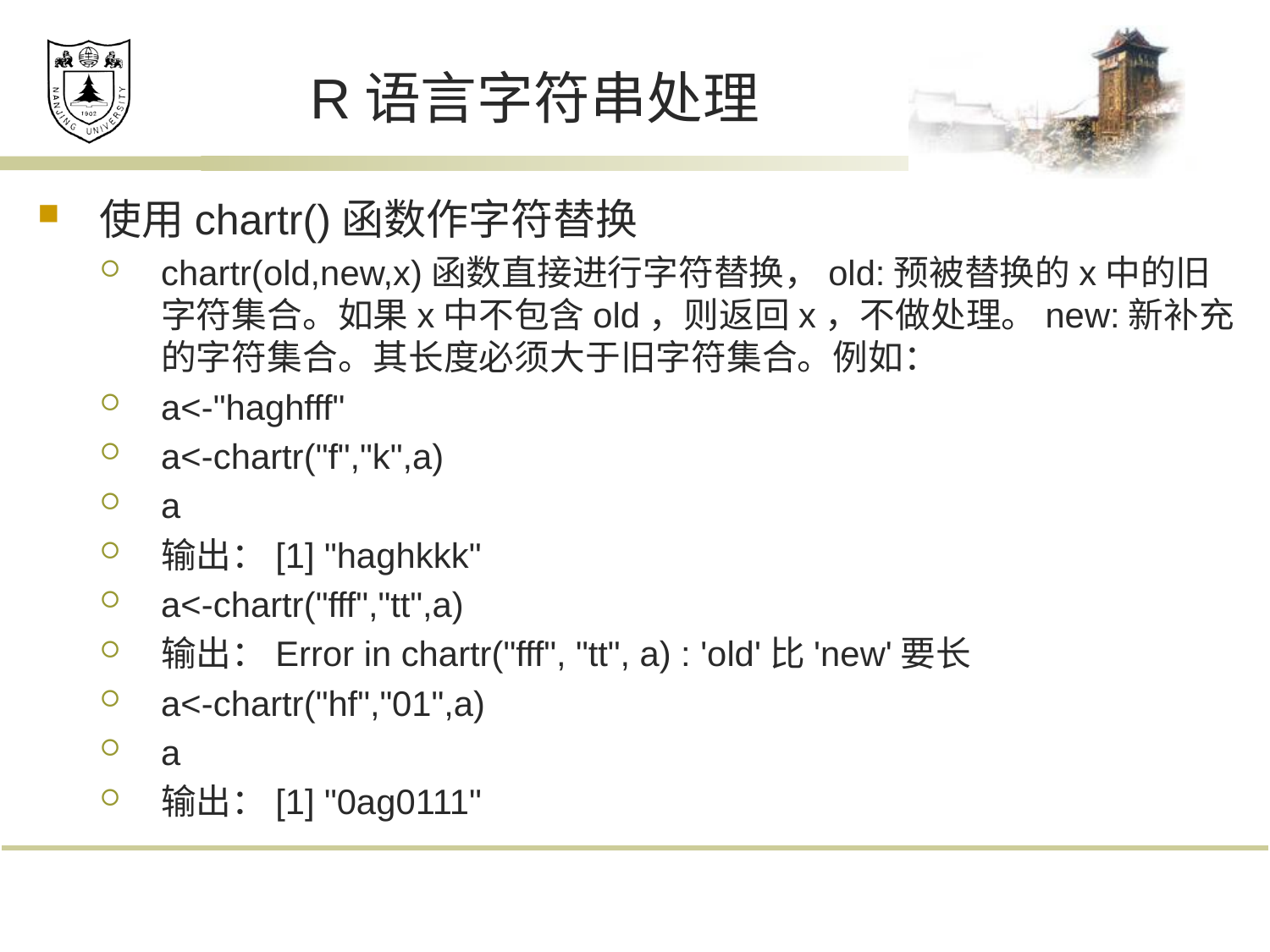

# R语言字符串处理
使用chartr()函数作字符替换
chartr(old,new,x)函数直接进行字符替换，old:预被替换的x中的旧字符集合。如果x中不包含old，则返回x，不做处理。new:新补充的字符集合。其长度必须大于旧字符集合。例如：
a<-"haghfff"
a<-chartr("f","k",a)
a
输出：[1] "haghkkk"
a<-chartr("fff","tt",a)
输出：Error in chartr("fff", "tt", a) : 'old'比'new'要长
a<-chartr("hf","01",a)
a
输出：[1] "0ag0111"